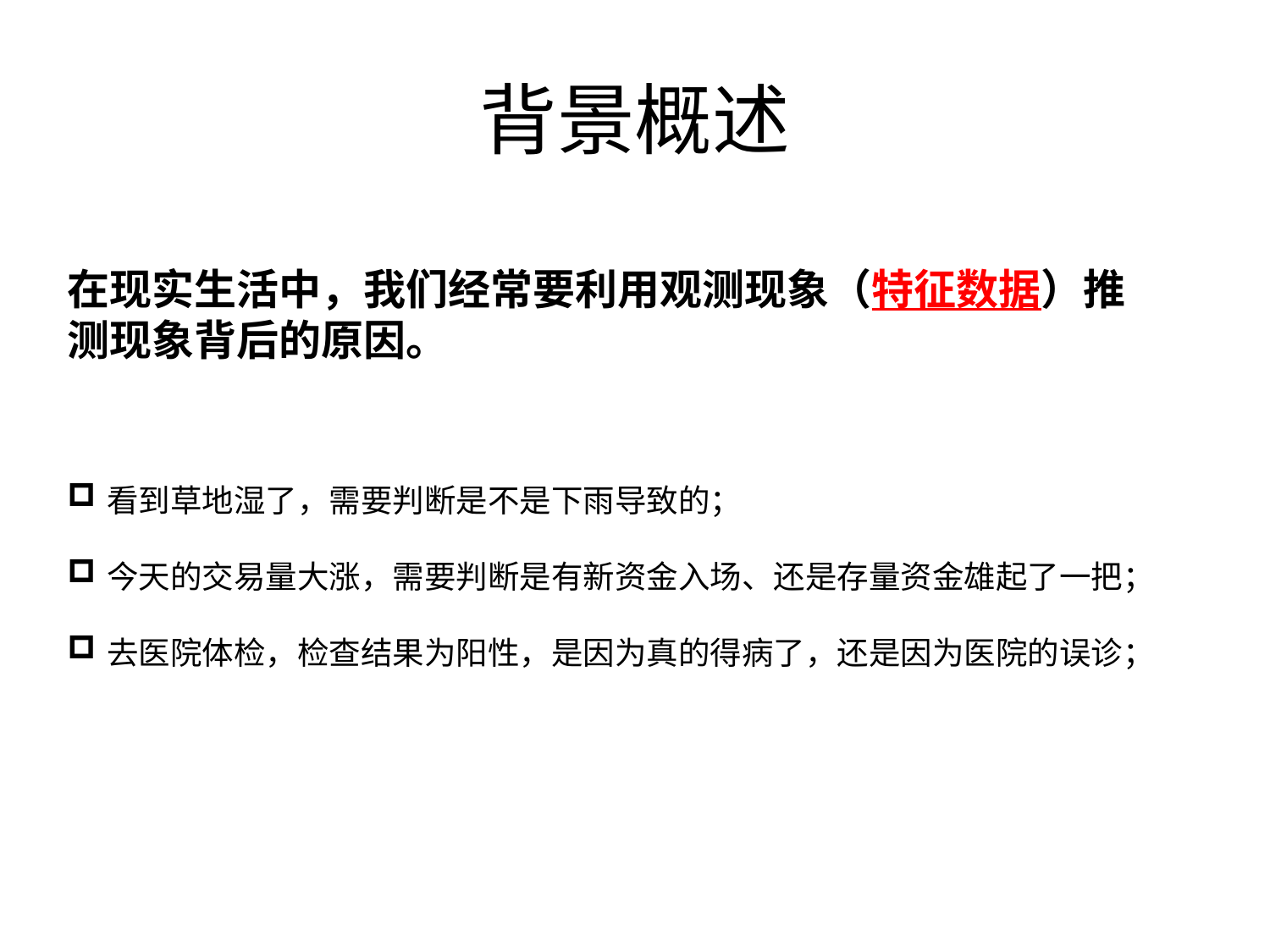

# 背景概述
在现实生活中，我们经常要利用观测现象（特征数据）推测现象背后的原因。
看到草地湿了，需要判断是不是下雨导致的；
今天的交易量大涨，需要判断是有新资金入场、还是存量资金雄起了一把；
去医院体检，检查结果为阳性，是因为真的得病了，还是因为医院的误诊；